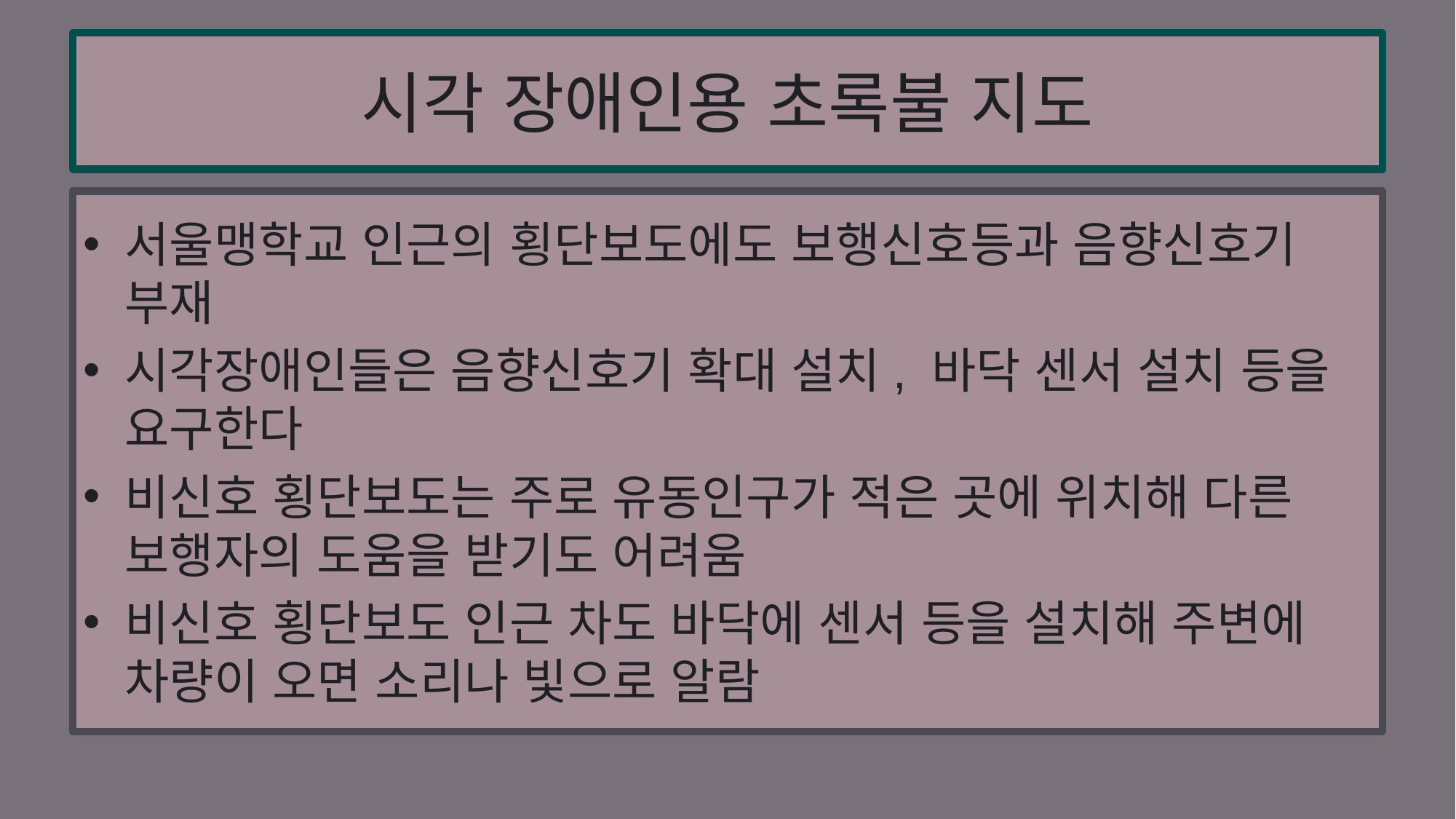

# 시각 장애인용 초록불 지도
서울맹학교 인근의 횡단보도에도 보행신호등과 음향신호기 부재
시각장애인들은 음향신호기 확대 설치, 바닥 센서 설치 등을 요구한다
비신호 횡단보도는 주로 유동인구가 적은 곳에 위치해 다른 보행자의 도움을 받기도 어려움
비신호 횡단보도 인근 차도 바닥에 센서 등을 설치해 주변에 차량이 오면 소리나 빛으로 알람